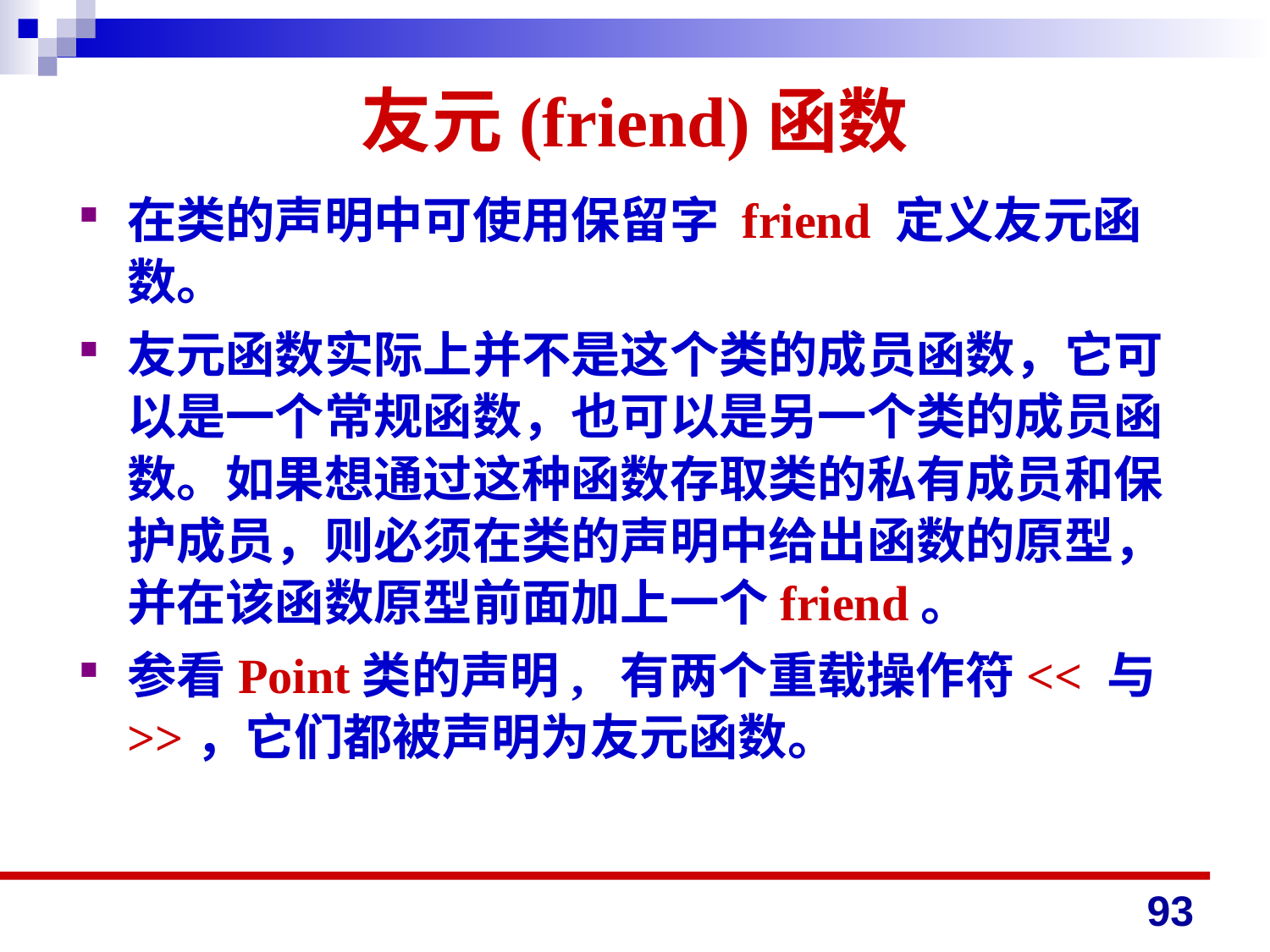

# 友元(friend)函数
在类的声明中可使用保留字 friend 定义友元函数。
友元函数实际上并不是这个类的成员函数，它可以是一个常规函数，也可以是另一个类的成员函数。如果想通过这种函数存取类的私有成员和保护成员，则必须在类的声明中给出函数的原型，并在该函数原型前面加上一个friend。
参看Point类的声明,  有两个重载操作符<< 与>>，它们都被声明为友元函数。
93